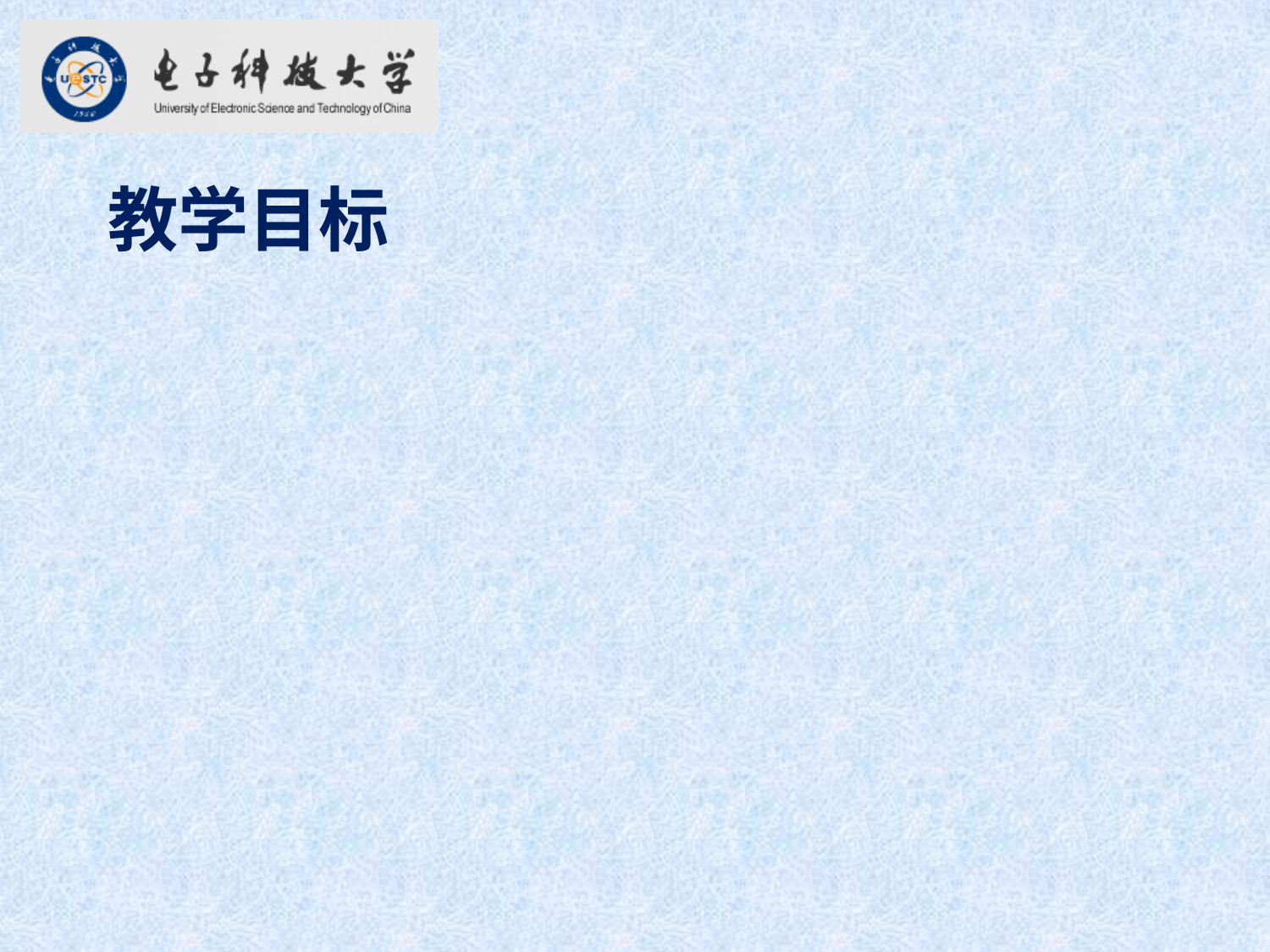

教学目标

了解数据可视化技术的基本原理和主要功能

理解数据可视化技术的应用场景